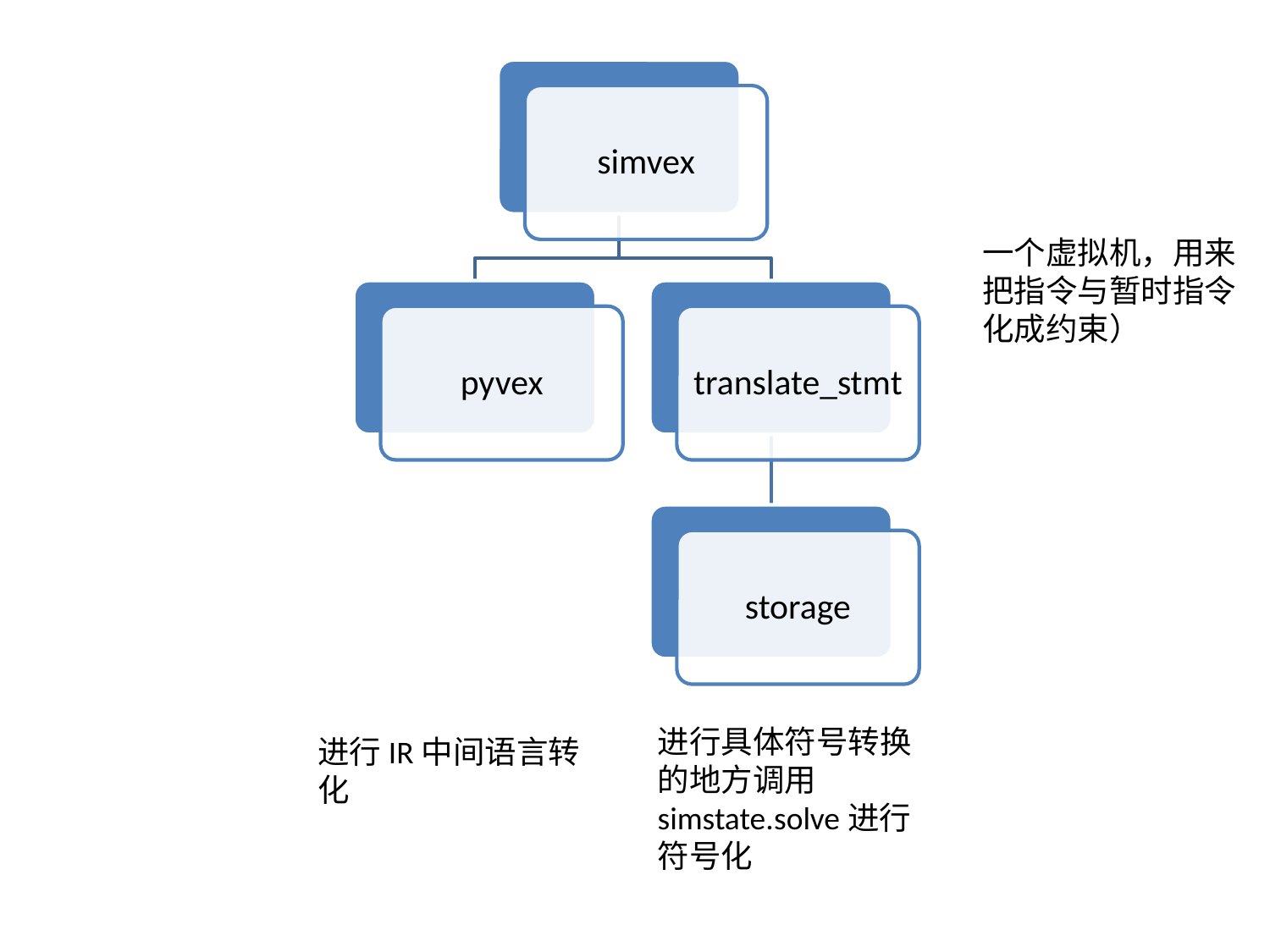

simvex
pyvex
translate_stmt
storage
一个虚拟机，用来把指令与暂时指令化成约束）
进行具体符号转换的地方调用simstate.solve进行符号化
进行IR中间语言转化